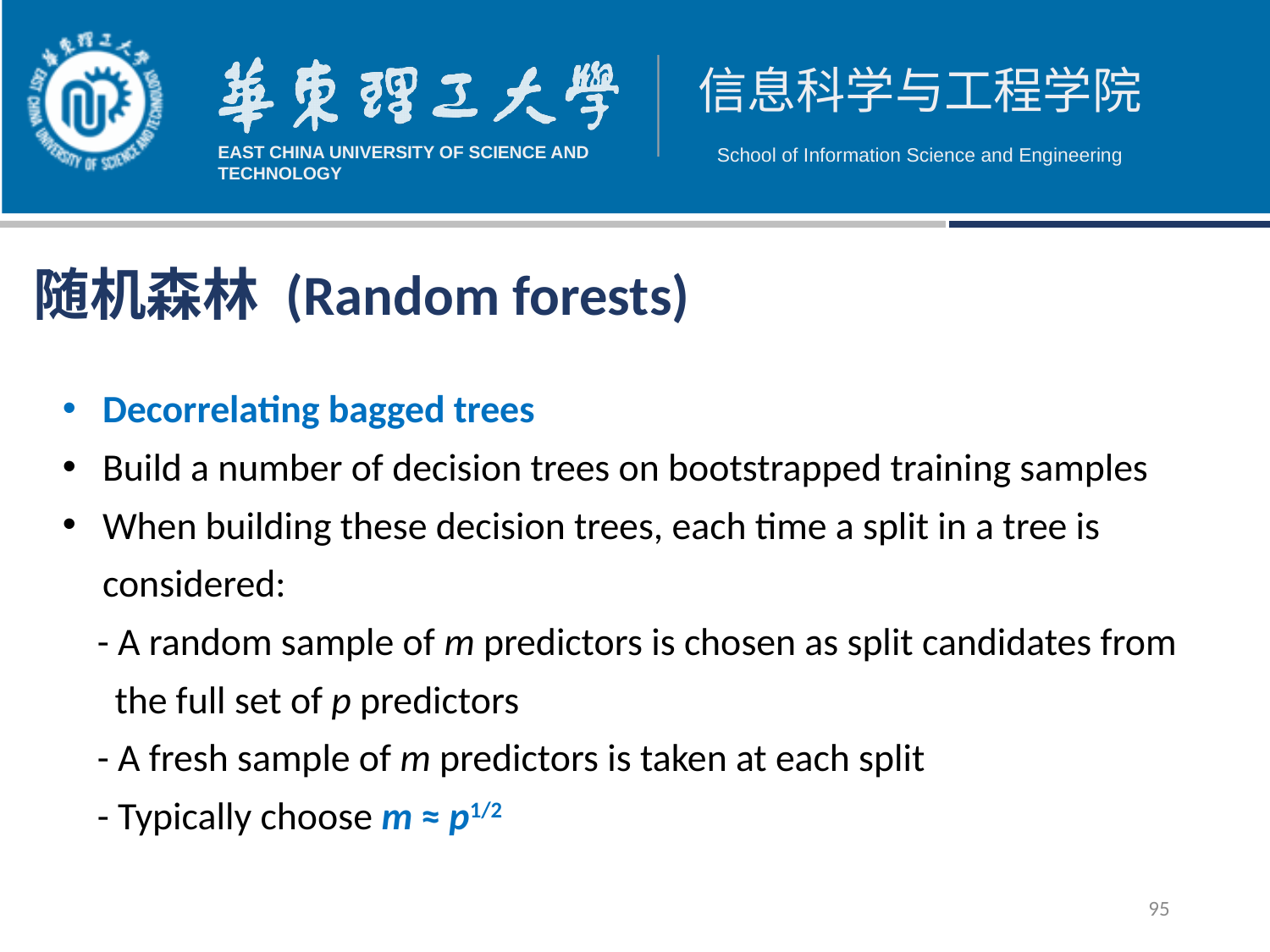

随机森林 (Random forests)
Decorrelating bagged trees
Build a number of decision trees on bootstrapped training samples
When building these decision trees, each time a split in a tree is considered:
    - A random sample of m predictors is chosen as split candidates from
      the full set of p predictors
    - A fresh sample of m predictors is taken at each split
    - Typically choose m ≈ p1/2
95